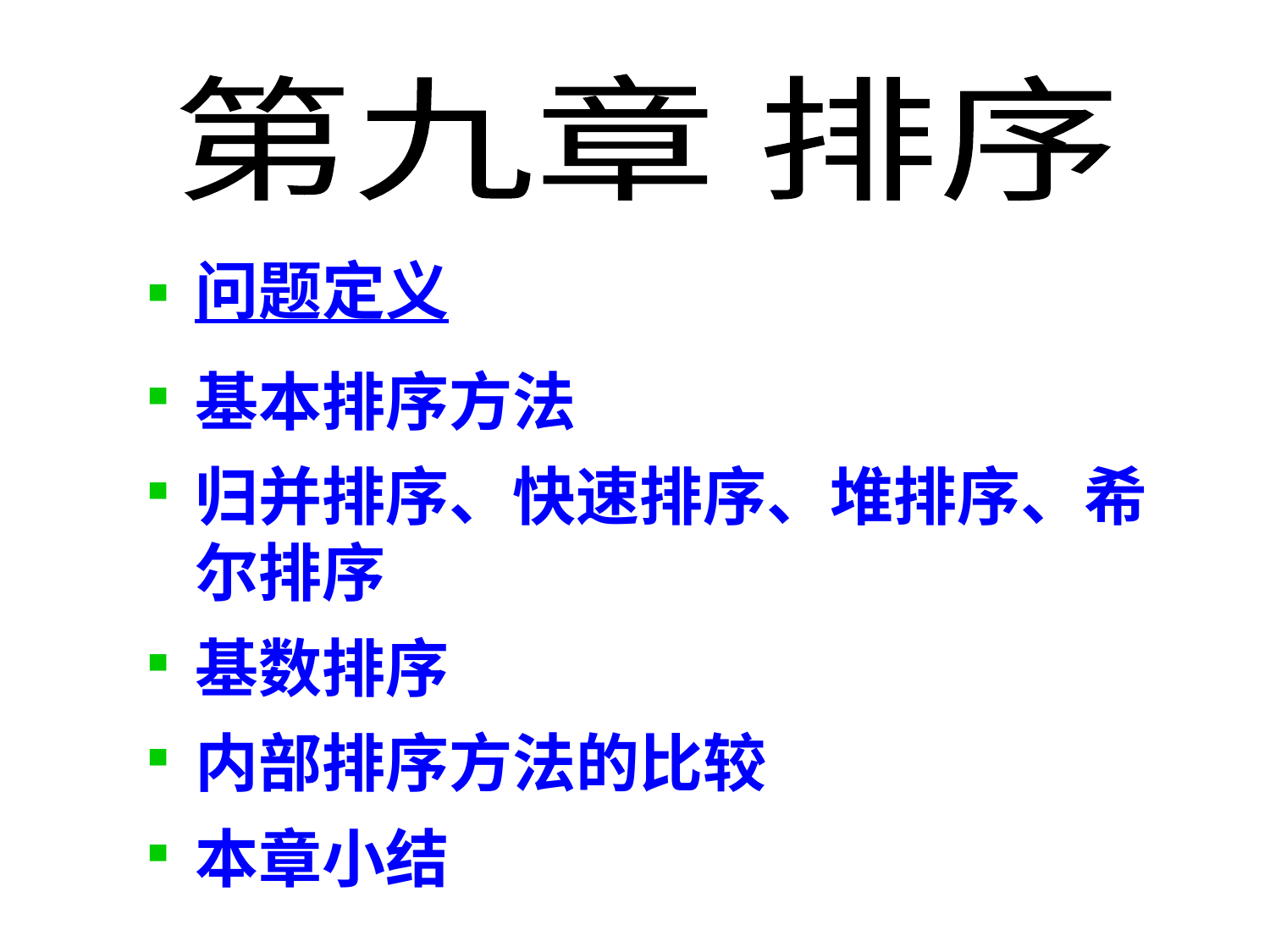

第九章 排序
问题定义
基本排序方法
归并排序、快速排序、堆排序、希尔排序
基数排序
内部排序方法的比较
本章小结